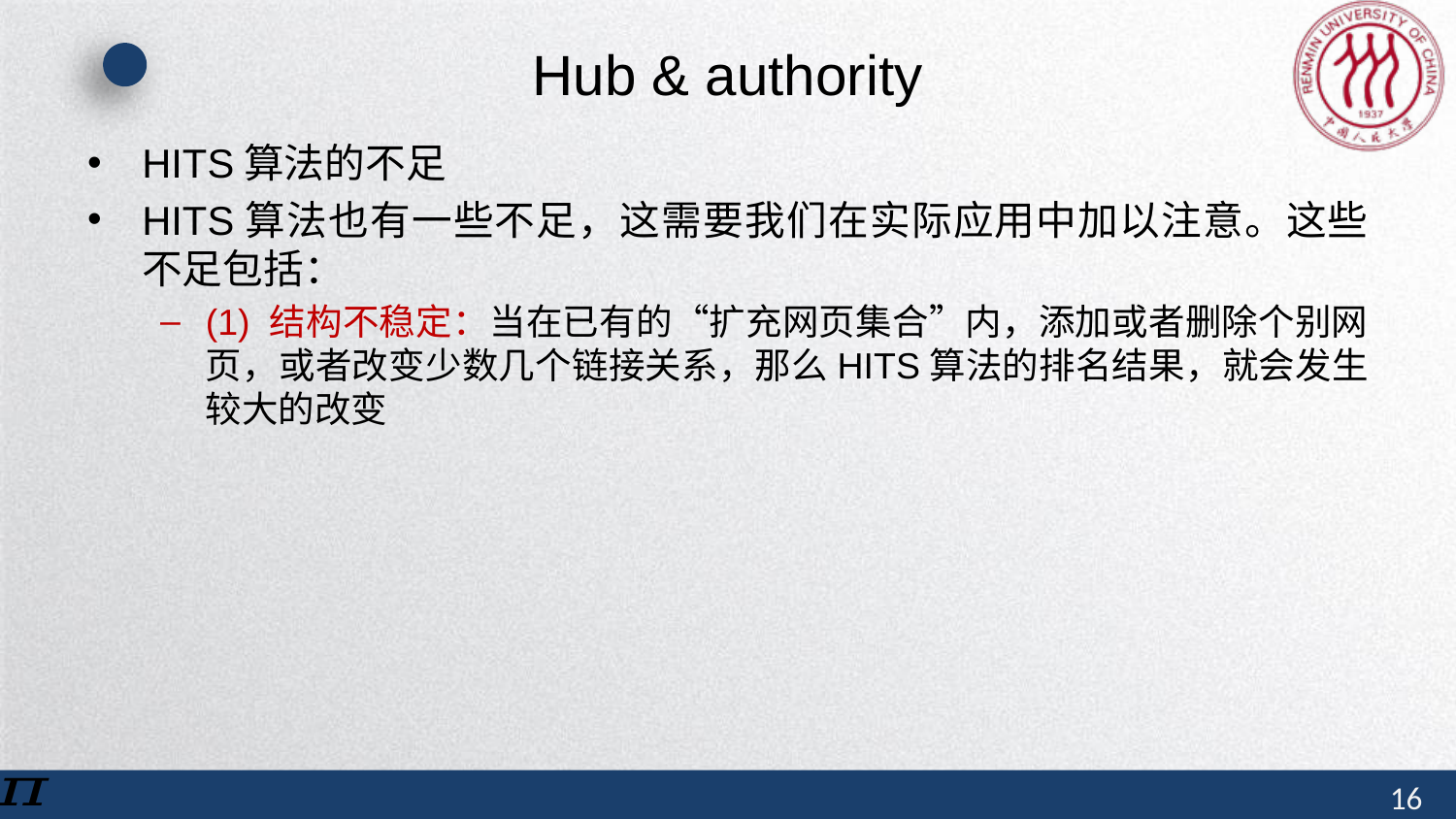

# Hub & authority
HITS算法的不足
HITS算法也有一些不足，这需要我们在实际应用中加以注意。这些不足包括：
(1) 结构不稳定：当在已有的“扩充网页集合”内，添加或者删除个别网页，或者改变少数几个链接关系，那么HITS算法的排名结果，就会发生较大的改变